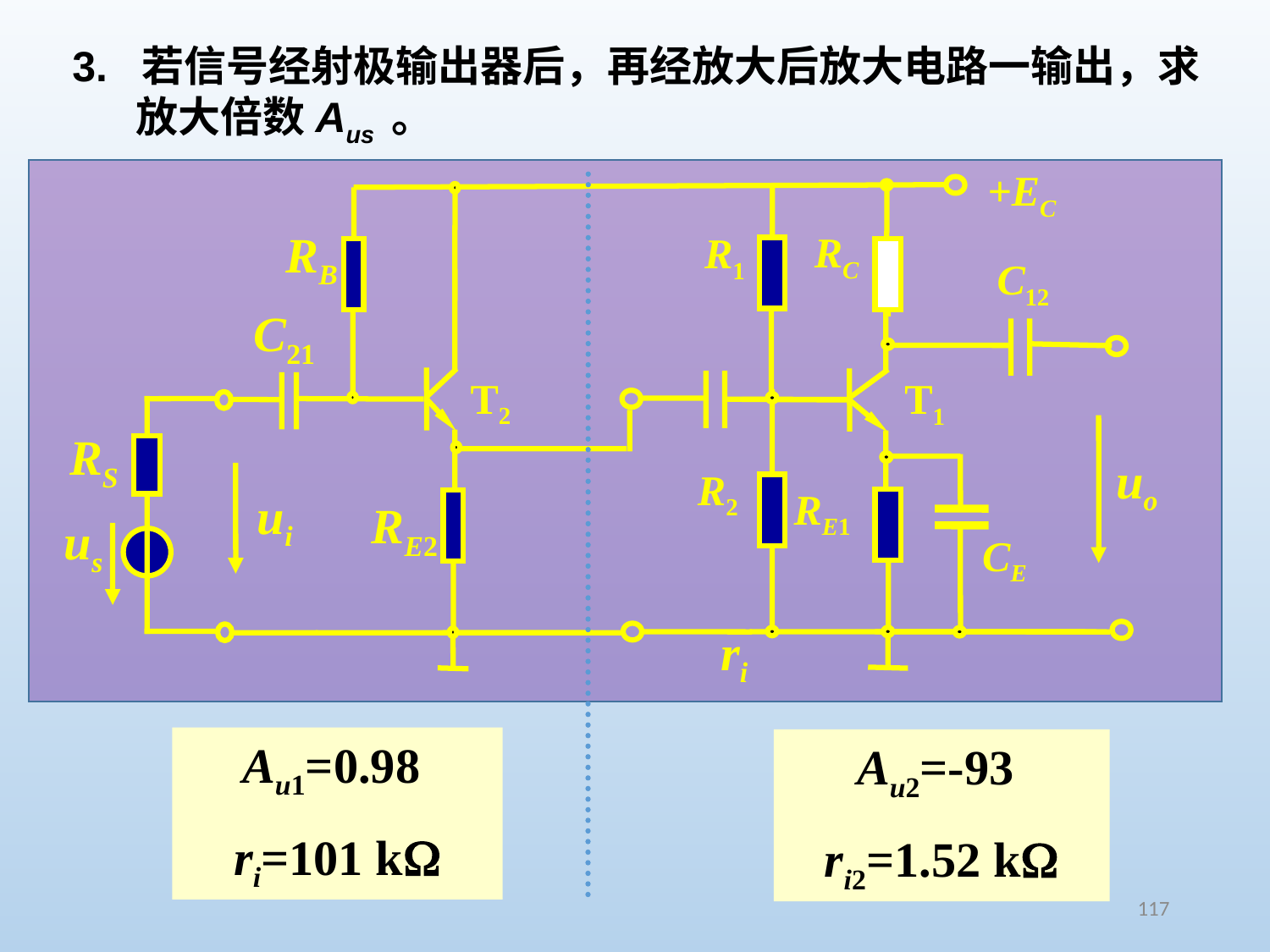

3.  若信号经射极输出器后，再经放大后放大电路一输出，求放大倍数Aus 。

+EC

RB
RC
R1

C12

C21

T2
T1

RS

uo

R2

RE1
ui

RE2
us

CE

ri

Au1=0.98
ri=101 kΩ
Au2=-93
ri2=1.52 kΩ
117